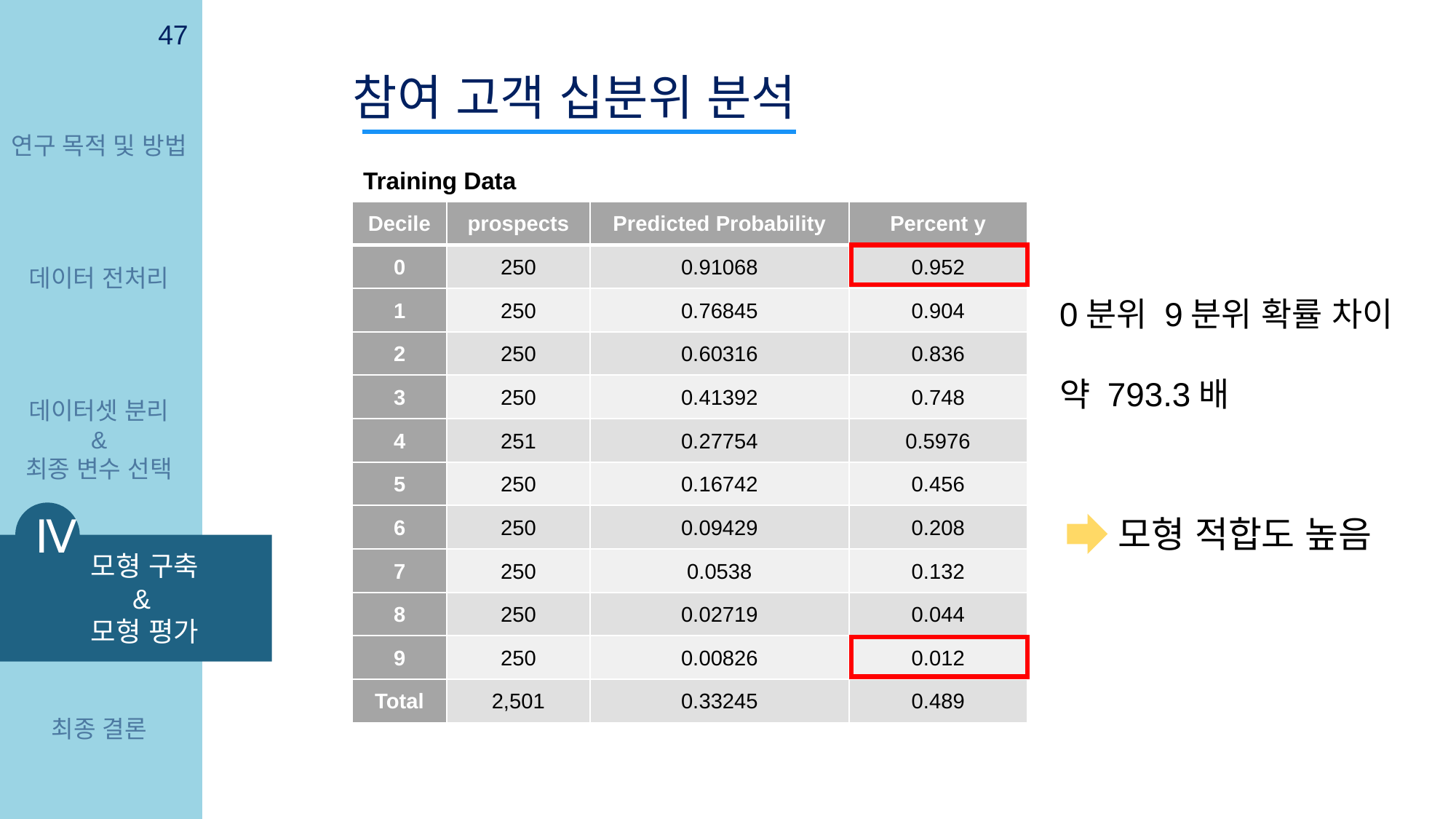

47
참여 고객 십분위 분석
연구 목적 및 방법
Training Data
| Decile | prospects | Predicted Probability | Percent y |
| --- | --- | --- | --- |
| 0 | 250 | 0.91068 | 0.952 |
| 1 | 250 | 0.76845 | 0.904 |
| 2 | 250 | 0.60316 | 0.836 |
| 3 | 250 | 0.41392 | 0.748 |
| 4 | 251 | 0.27754 | 0.5976 |
| 5 | 250 | 0.16742 | 0.456 |
| 6 | 250 | 0.09429 | 0.208 |
| 7 | 250 | 0.0538 | 0.132 |
| 8 | 250 | 0.02719 | 0.044 |
| 9 | 250 | 0.00826 | 0.012 |
| Total | 2,501 | 0.33245 | 0.489 |

데이터 전처리
0분위 9분위 확률 차이

약 793.3배
모형 적합도 높음

데이터셋 분리
&
최종 변수 선택
Ⅳ
  모형 구축
  &
  모형 평가

최종 결론